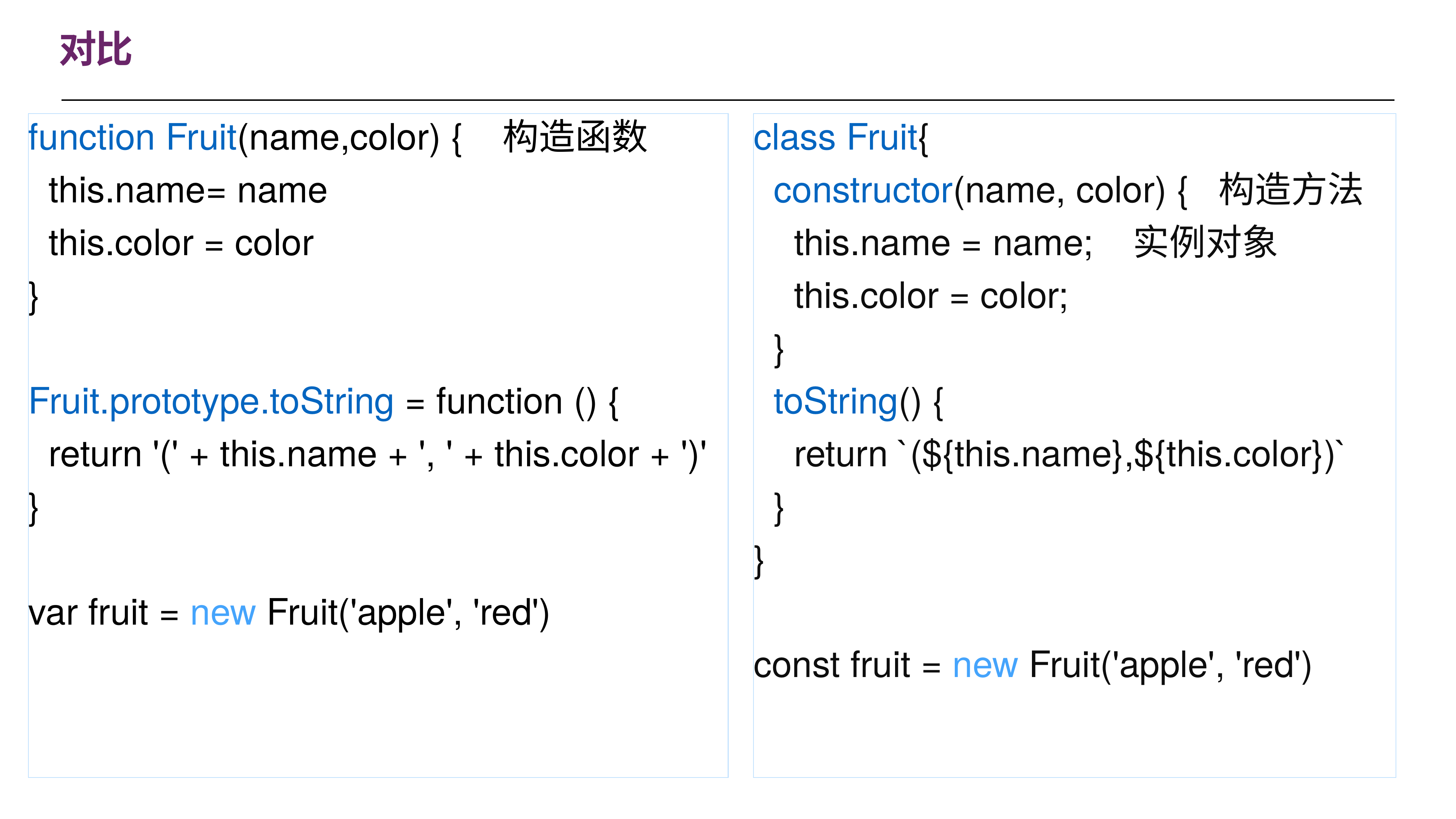

# 对比
function Fruit(name,color) {   构造函数
  this.name= name
  this.color = color
}

Fruit.prototype.toString = function () {
  return '(' + this.name + ', ' + this.color + ')'
}

var fruit = new Fruit('apple', 'red')
class Fruit{
  constructor(name, color) {  构造方法
    this.name = name;   实例对象
    this.color = color;
  }
  toString() {
    return `(${this.name},${this.color})`
  }
}

const fruit = new Fruit('apple', 'red')
7